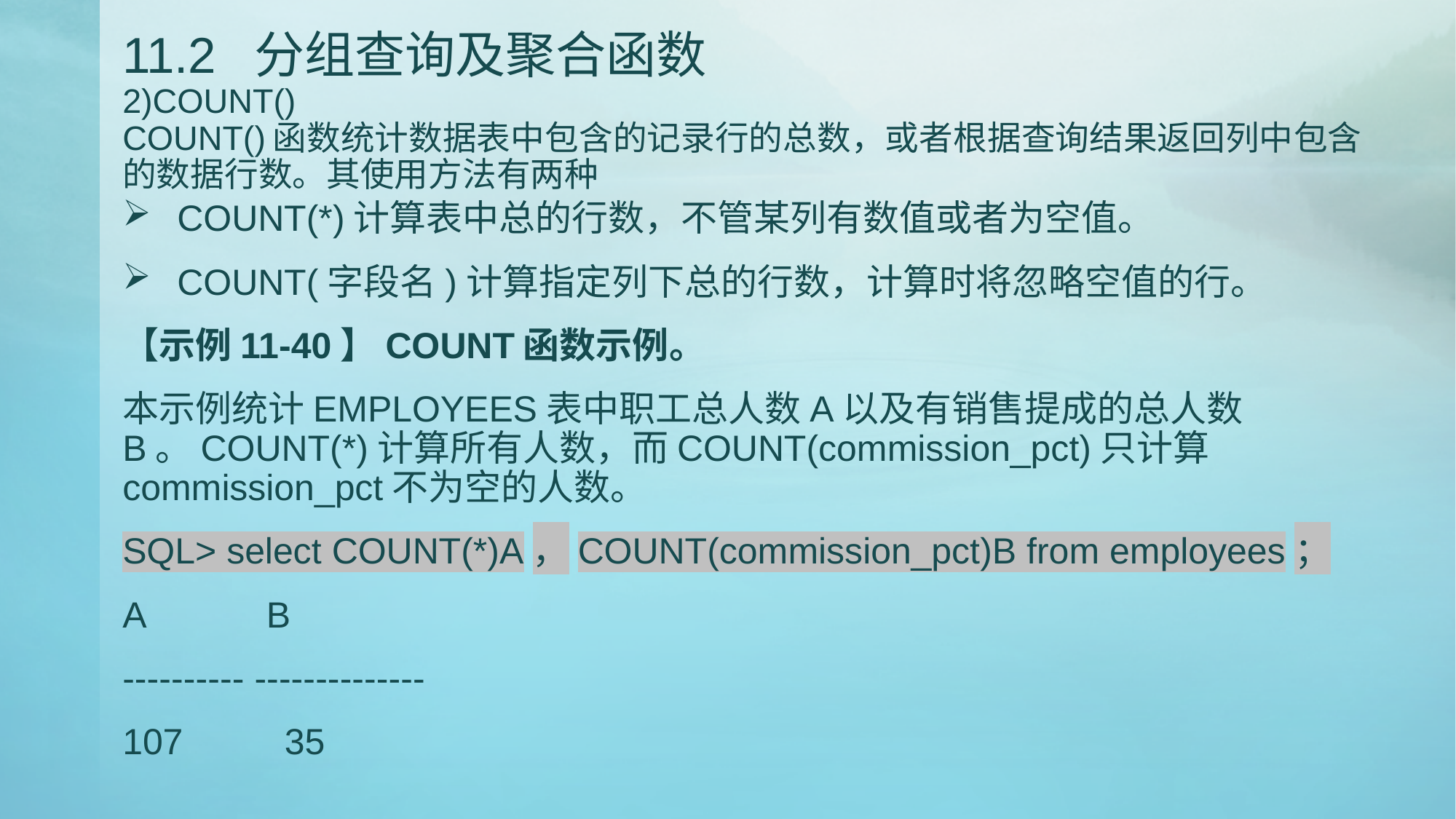

# 11.2  分组查询及聚合函数 2)COUNT() COUNT()函数统计数据表中包含的记录行的总数，或者根据查询结果返回列中包含的数据行数。其使用方法有两种
COUNT(*)计算表中总的行数，不管某列有数值或者为空值。
COUNT(字段名)计算指定列下总的行数，计算时将忽略空值的行。
【示例11-40】COUNT函数示例。
本示例统计EMPLOYEES表中职工总人数A以及有销售提成的总人数B。COUNT(*)计算所有人数，而COUNT(commission_pct)只计算commission_pct不为空的人数。
SQL> select COUNT(*)A，COUNT(commission_pct)B from employees；
A            B
---------- --------------
107          35